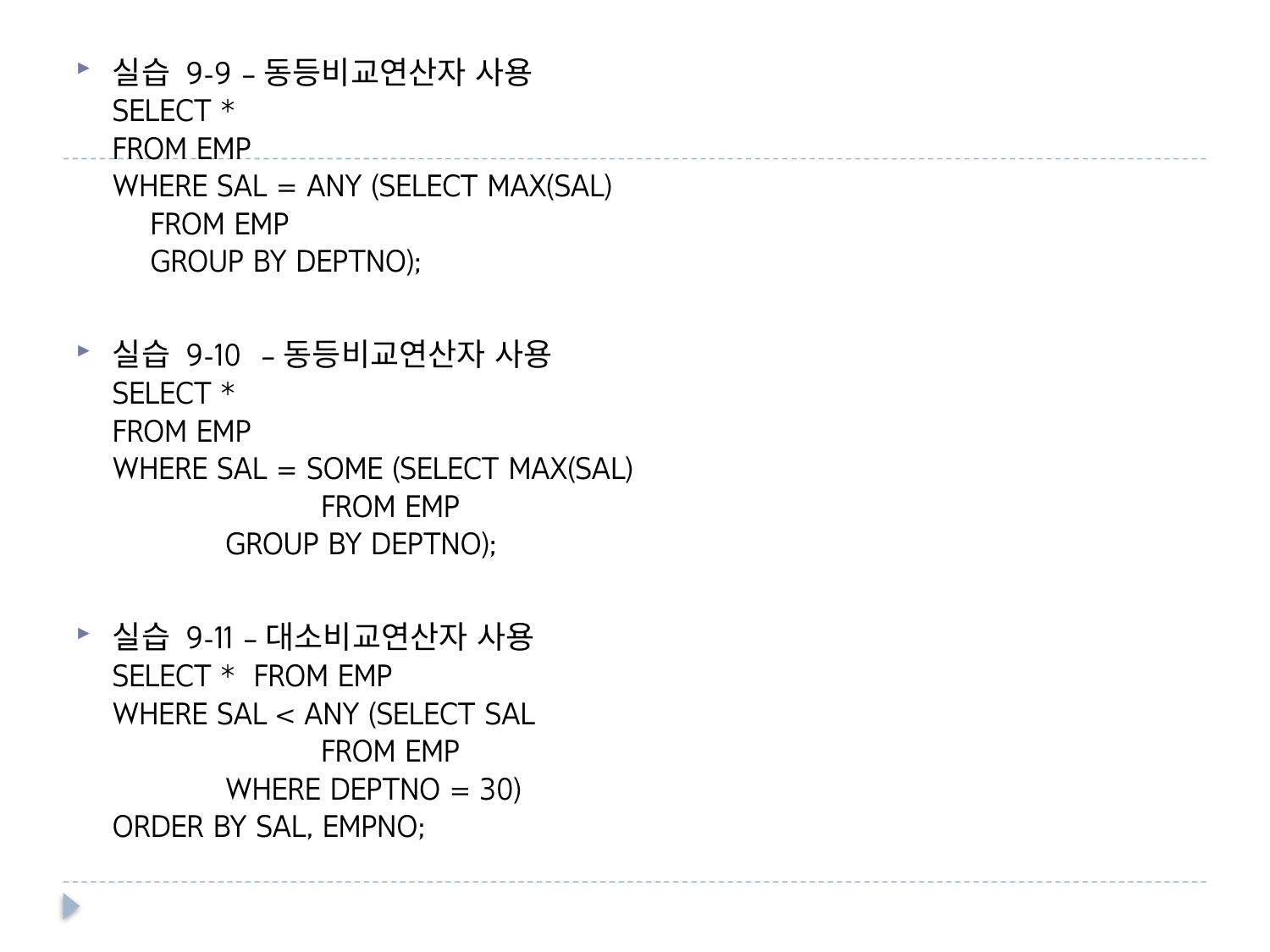

실습 9-9 –동등비교연산자 사용
SELECT *
FROM EMP
WHERE SAL = ANY (SELECT MAX(SAL)
    FROM EMP
    GROUP BY DEPTNO);

실습 9-10  –동등비교연산자 사용
SELECT *
FROM EMP
WHERE SAL = SOME (SELECT MAX(SAL)
                      FROM EMP
		GROUP BY DEPTNO);

실습 9-11 –대소비교연산자 사용
SELECT *  FROM EMP
WHERE SAL < ANY (SELECT SAL
                      FROM EMP
		WHERE DEPTNO = 30)
ORDER BY SAL, EMPNO;